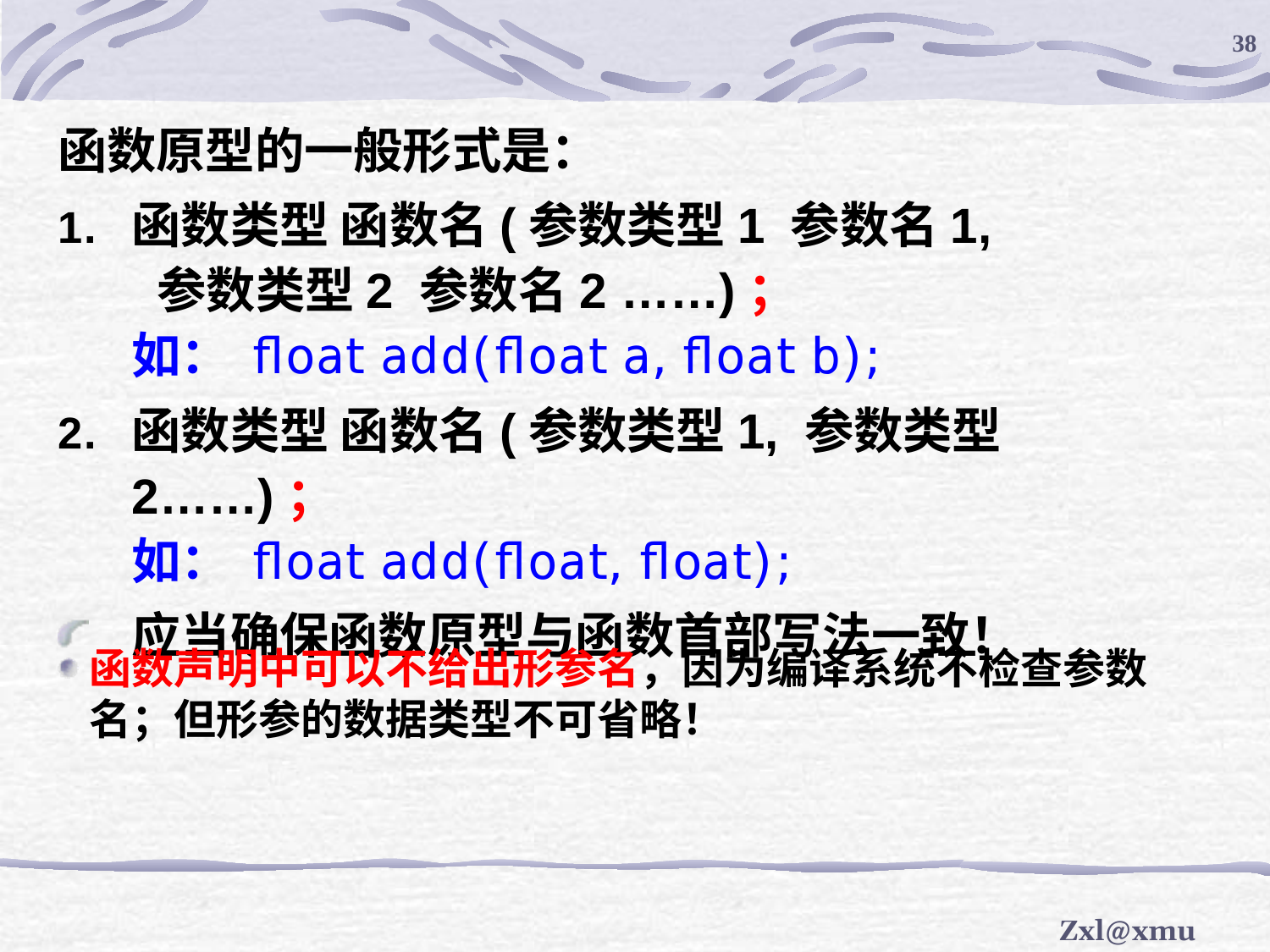

38
函数原型的一般形式是：
函数类型 函数名(参数类型1 参数名1,
 参数类型2 参数名2 ……)；
如： float add(float a, float b);
函数类型 函数名(参数类型1, 参数类型2……)；
如： float add(float, float);
应当确保函数原型与函数首部写法一致！
函数声明中可以不给出形参名，因为编译系统不检查参数名；但形参的数据类型不可省略！